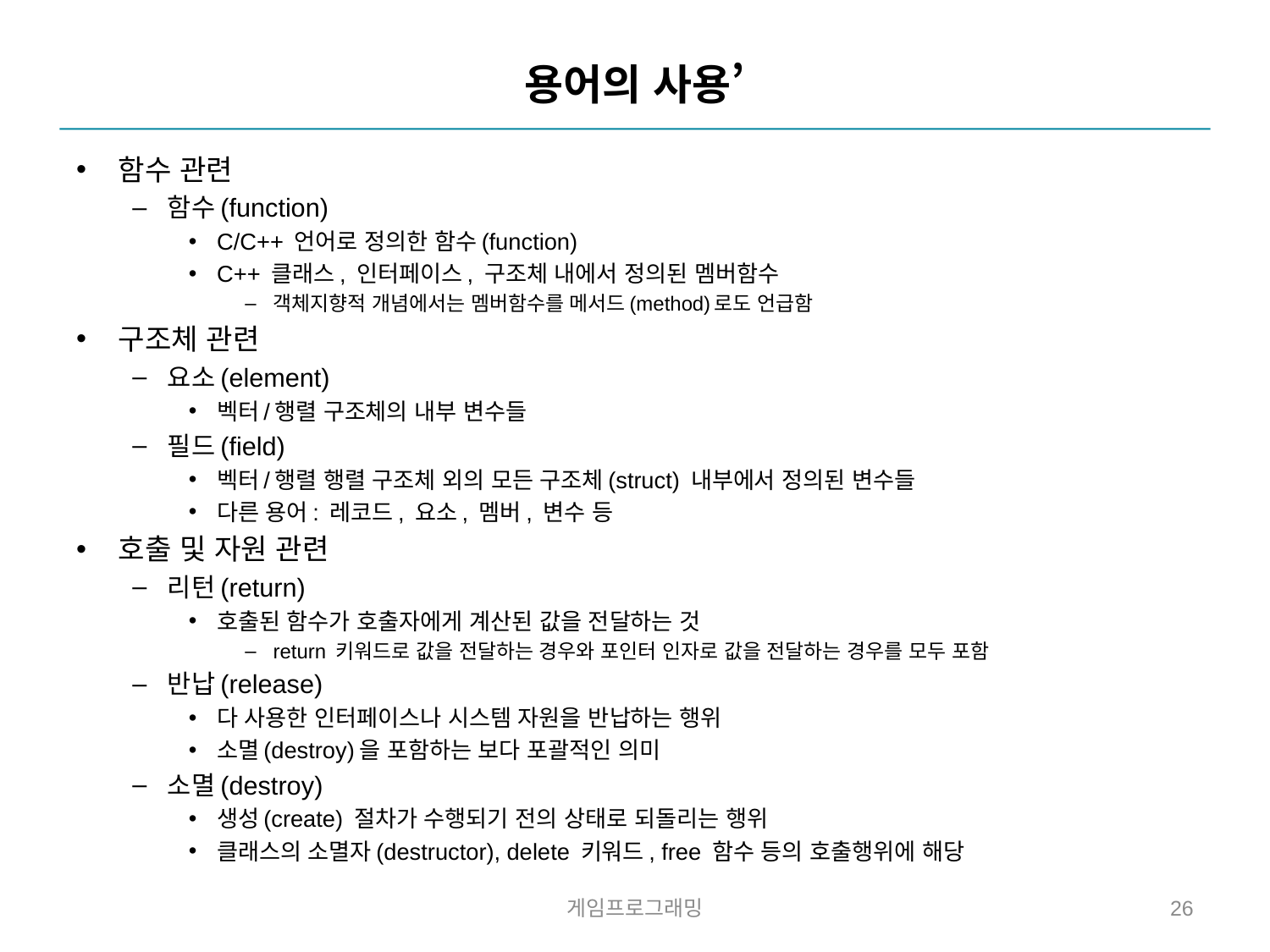

# 용어의 사용’
함수 관련
함수(function)
C/C++ 언어로 정의한 함수(function)
C++ 클래스, 인터페이스, 구조체 내에서 정의된 멤버함수
객체지향적 개념에서는 멤버함수를 메서드(method)로도 언급함
구조체 관련
요소(element)
벡터/행렬 구조체의 내부 변수들
필드(field)
벡터/행렬 행렬 구조체 외의 모든 구조체(struct) 내부에서 정의된 변수들
다른 용어: 레코드, 요소, 멤버, 변수 등
호출 및 자원 관련
리턴(return)
호출된 함수가 호출자에게 계산된 값을 전달하는 것
return 키워드로 값을 전달하는 경우와 포인터 인자로 값을 전달하는 경우를 모두 포함
반납(release)
다 사용한 인터페이스나 시스템 자원을 반납하는 행위
소멸(destroy)을 포함하는 보다 포괄적인 의미
소멸(destroy)
생성(create) 절차가 수행되기 전의 상태로 되돌리는 행위
클래스의 소멸자(destructor), delete 키워드, free 함수 등의 호출행위에 해당

게임프로그래밍
26